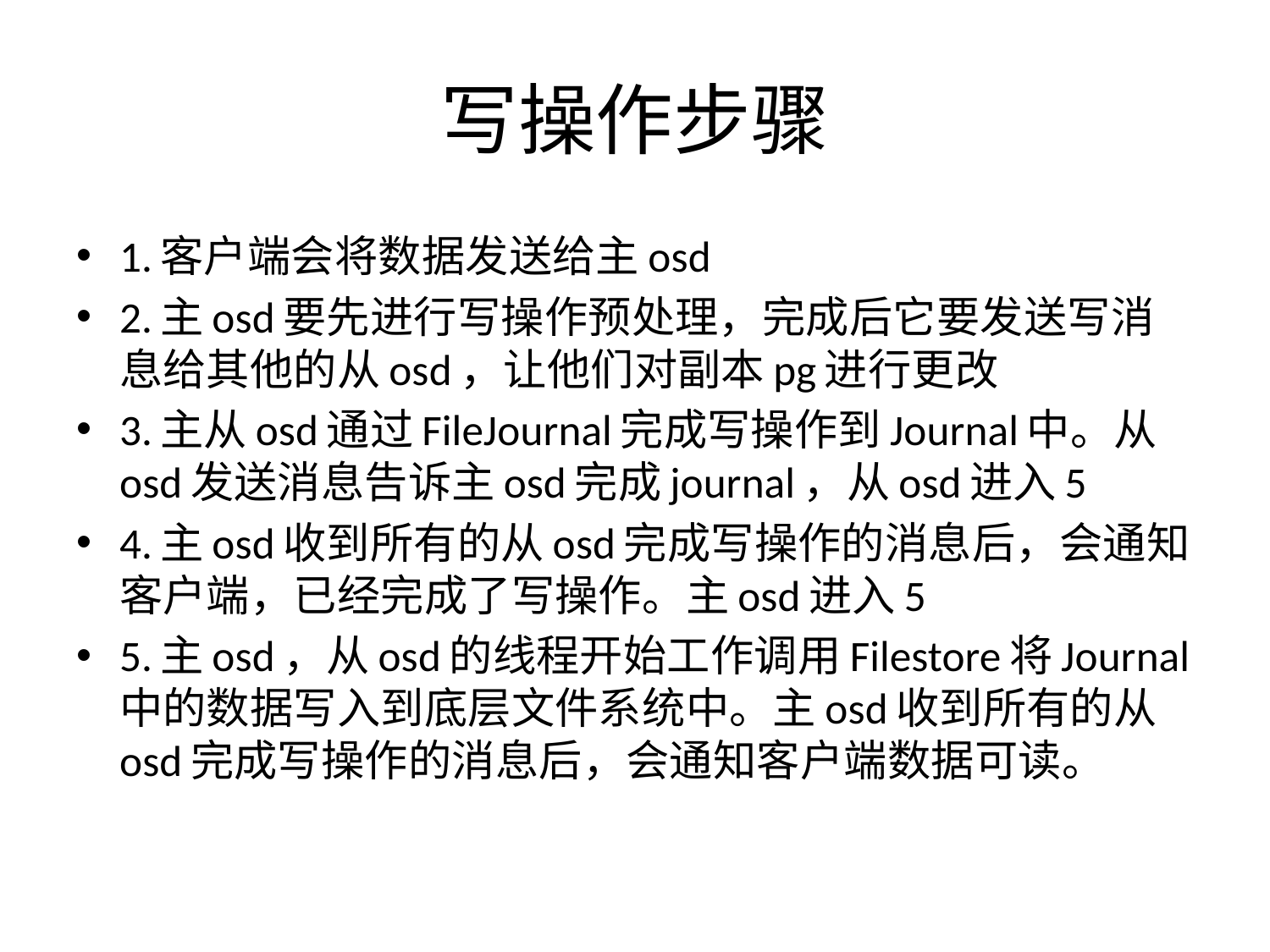

# 写操作步骤
1.客户端会将数据发送给主osd
2.主osd要先进行写操作预处理，完成后它要发送写消息给其他的从osd，让他们对副本pg进行更改
3.主从osd通过FileJournal完成写操作到Journal中。从osd发送消息告诉主osd完成journal，从osd进入5
4.主osd收到所有的从osd完成写操作的消息后，会通知客户端，已经完成了写操作。主osd进入5
5.主osd，从osd的线程开始工作调用Filestore将Journal中的数据写入到底层文件系统中。主osd收到所有的从osd完成写操作的消息后，会通知客户端数据可读。